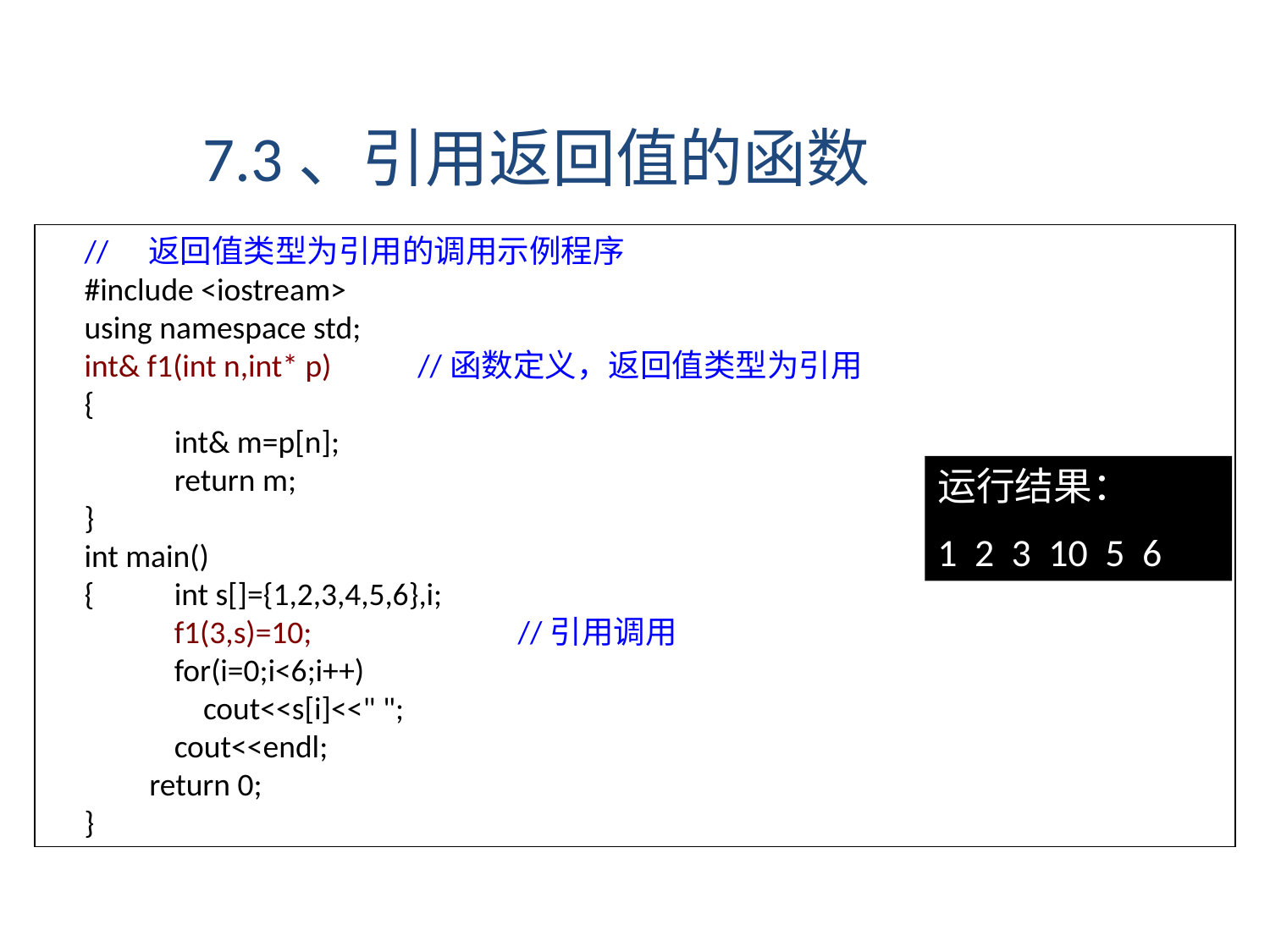

7.3、引用返回值的函数
//　返回值类型为引用的调用示例程序
#include <iostream>
using namespace std;
int& f1(int n,int* p) 　　//函数定义，返回值类型为引用
{
	int& m=p[n];
	return m;
}
int main()
{	int s[]={1,2,3,4,5,6},i;
	f1(3,s)=10;　　　　　　//引用调用
	for(i=0;i<6;i++)
	    cout<<s[i]<<" ";
	cout<<endl;
         return 0;
}
运行结果：
1  2  3  10  5  6